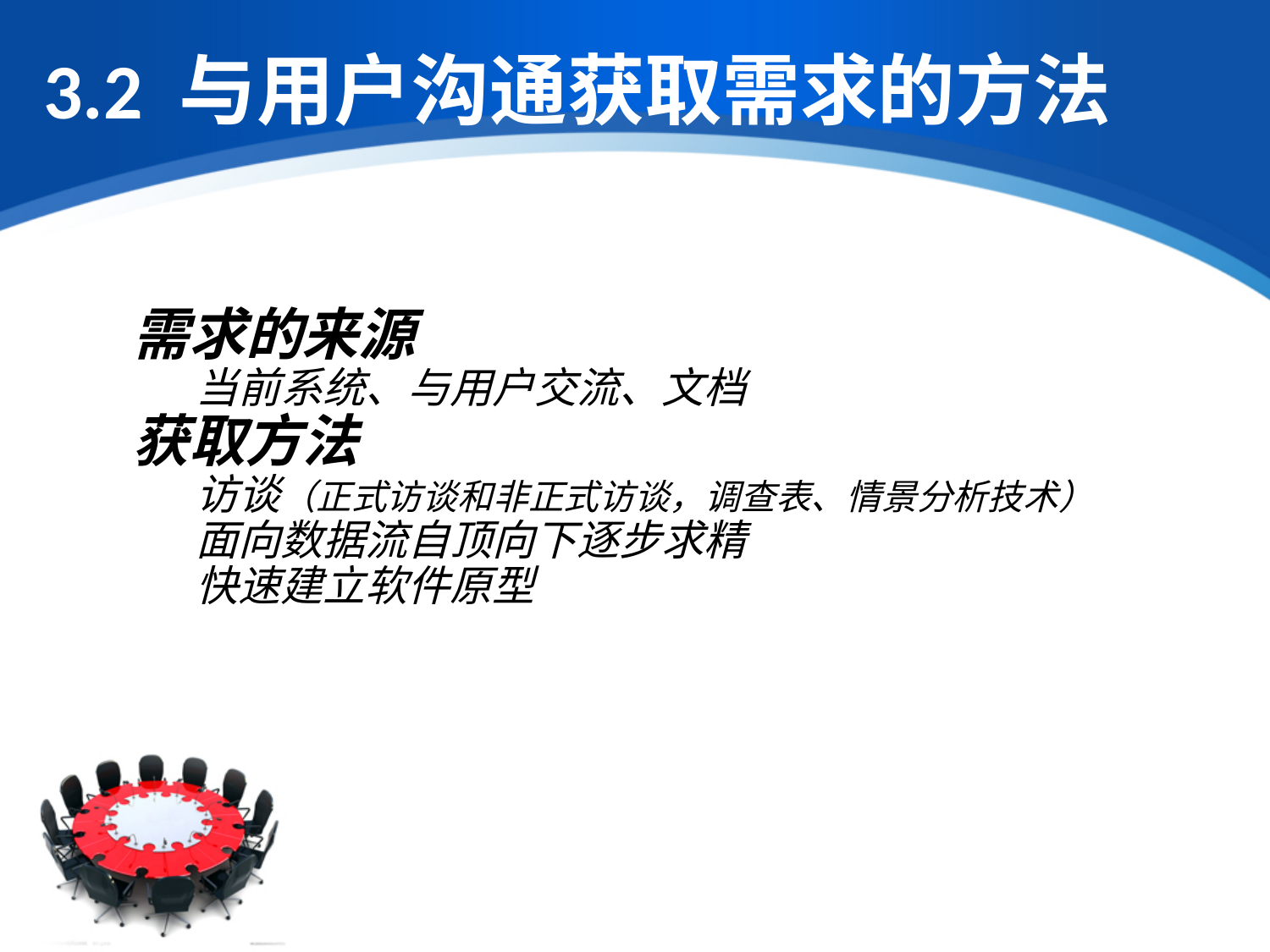

3.2 与用户沟通获取需求的方法

需求的来源
当前系统、与用户交流、文档
获取方法
访谈（正式访谈和非正式访谈，调查表、情景分析技术）
面向数据流自顶向下逐步求精
快速建立软件原型